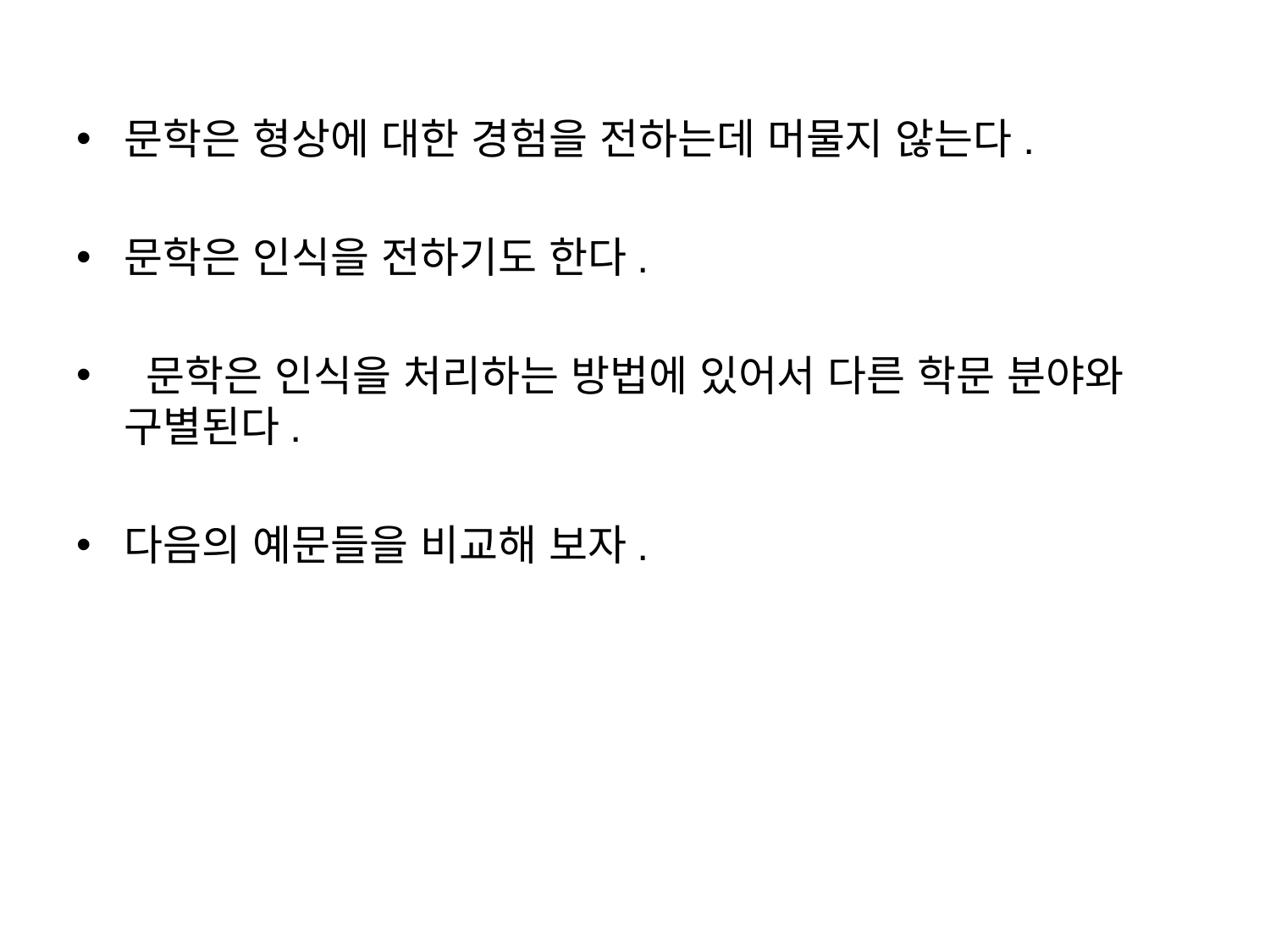

문학은 형상에 대한 경험을 전하는데 머물지 않는다.

문학은 인식을 전하기도 한다.

 문학은 인식을 처리하는 방법에 있어서 다른 학문 분야와 구별된다.

다음의 예문들을 비교해 보자.